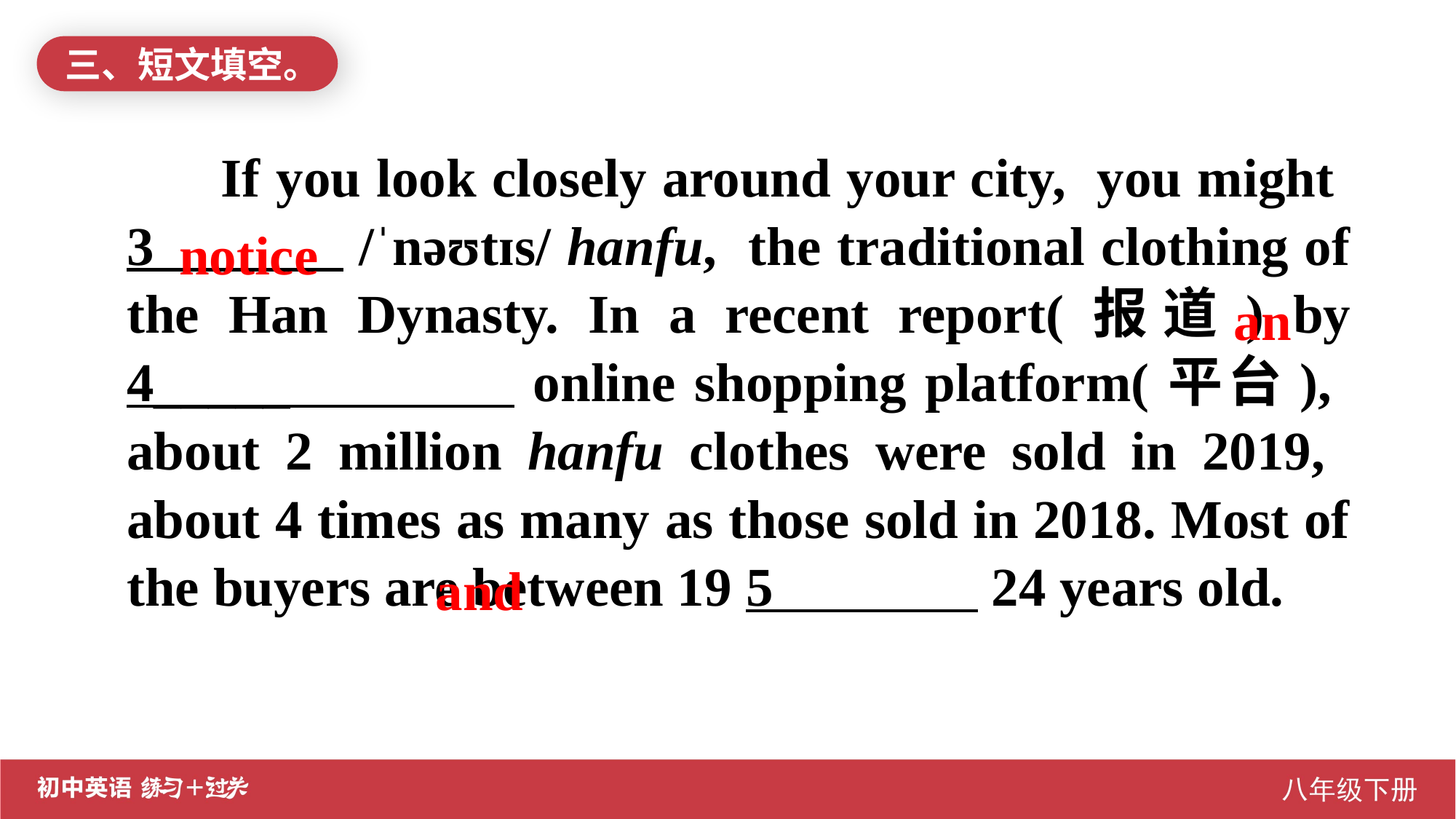

三、短文填空。
      If you look closely around your city,  you might  3             /ˈnəʊtɪs/ hanfu,  the traditional clothing of the Han Dynasty. In a recent report(报道) by 4_____             online shopping platform(平台),  about 2 million hanfu clothes were sold in 2019,  about 4 times as many as those sold in 2018. Most of the buyers are between 19 5                24 years old.
notice
an
and